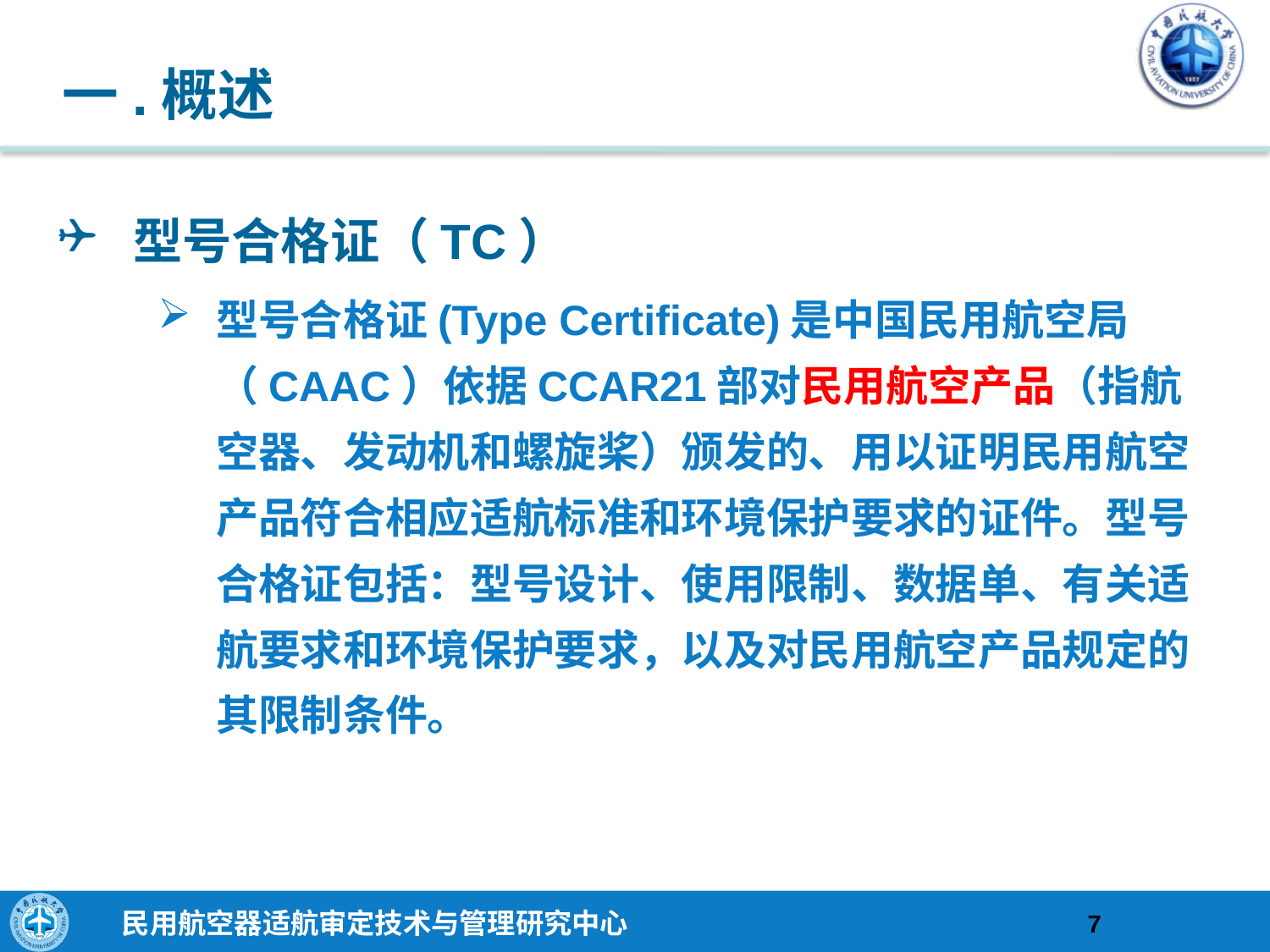

# 一.概述
型号合格证（TC）
型号合格证(Type Certificate)是中国民用航空局（CAAC）依据CCAR21部对民用航空产品（指航空器、发动机和螺旋桨）颁发的、用以证明民用航空产品符合相应适航标准和环境保护要求的证件。型号合格证包括：型号设计、使用限制、数据单、有关适航要求和环境保护要求，以及对民用航空产品规定的其限制条件。